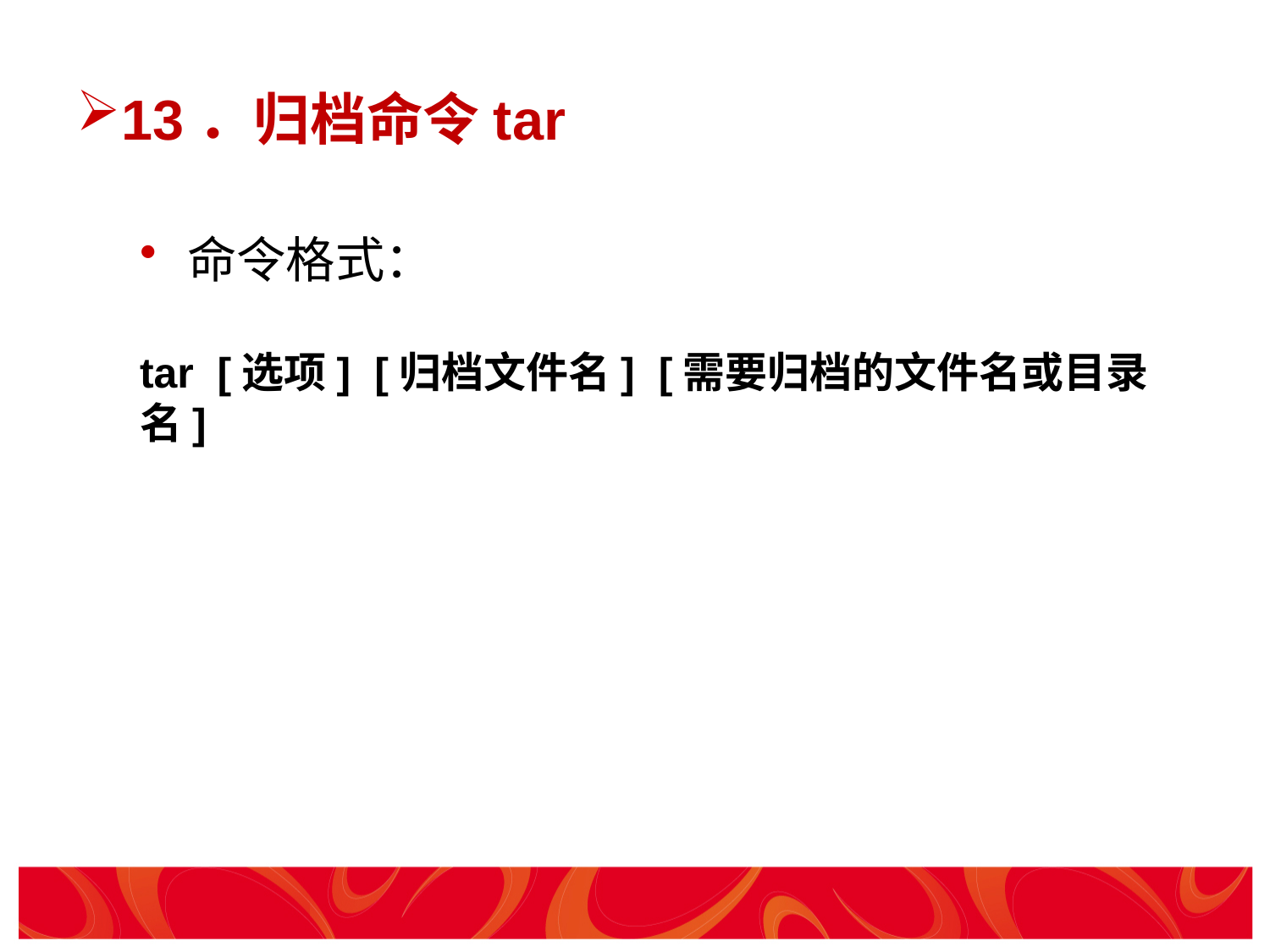

# 13．归档命令tar
命令格式：

tar  [选项]  [归档文件名]  [需要归档的文件名或目录名]